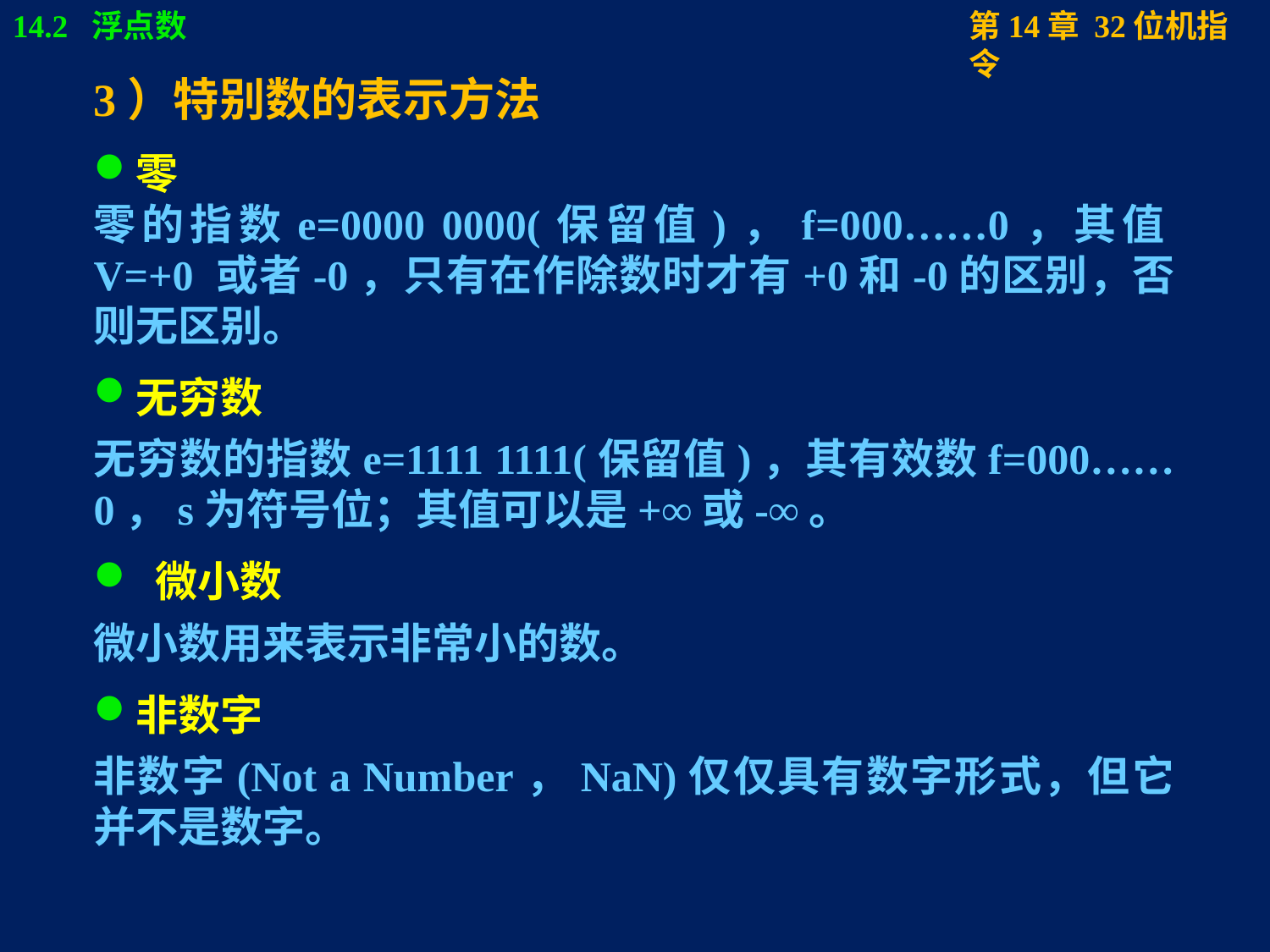

3）特别数的表示方法
零
零的指数e=0000 0000(保留值)，f=000……0，其值V=+0 或者-0，只有在作除数时才有+0和-0的区别，否则无区别。
无穷数
无穷数的指数e=1111 1111(保留值)，其有效数f=000……0，s为符号位；其值可以是+∞或-∞。
 微小数
微小数用来表示非常小的数。
非数字
非数字(Not a Number，NaN)仅仅具有数字形式，但它并不是数字。